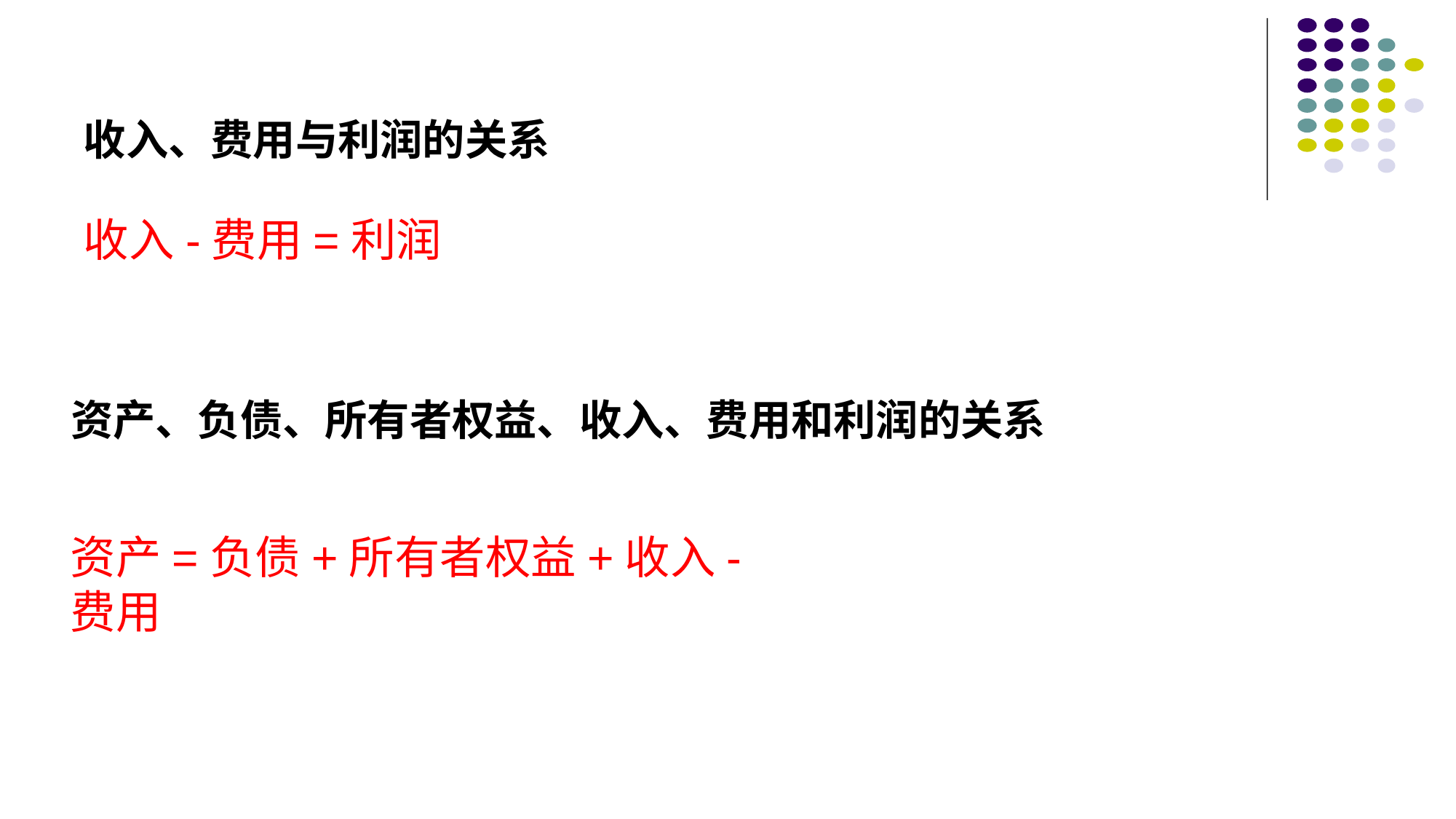

# 收入、费用与利润的关系
收入-费用=利润
资产、负债、所有者权益、收入、费用和利润的关系
资产=负债+所有者权益+收入-费用